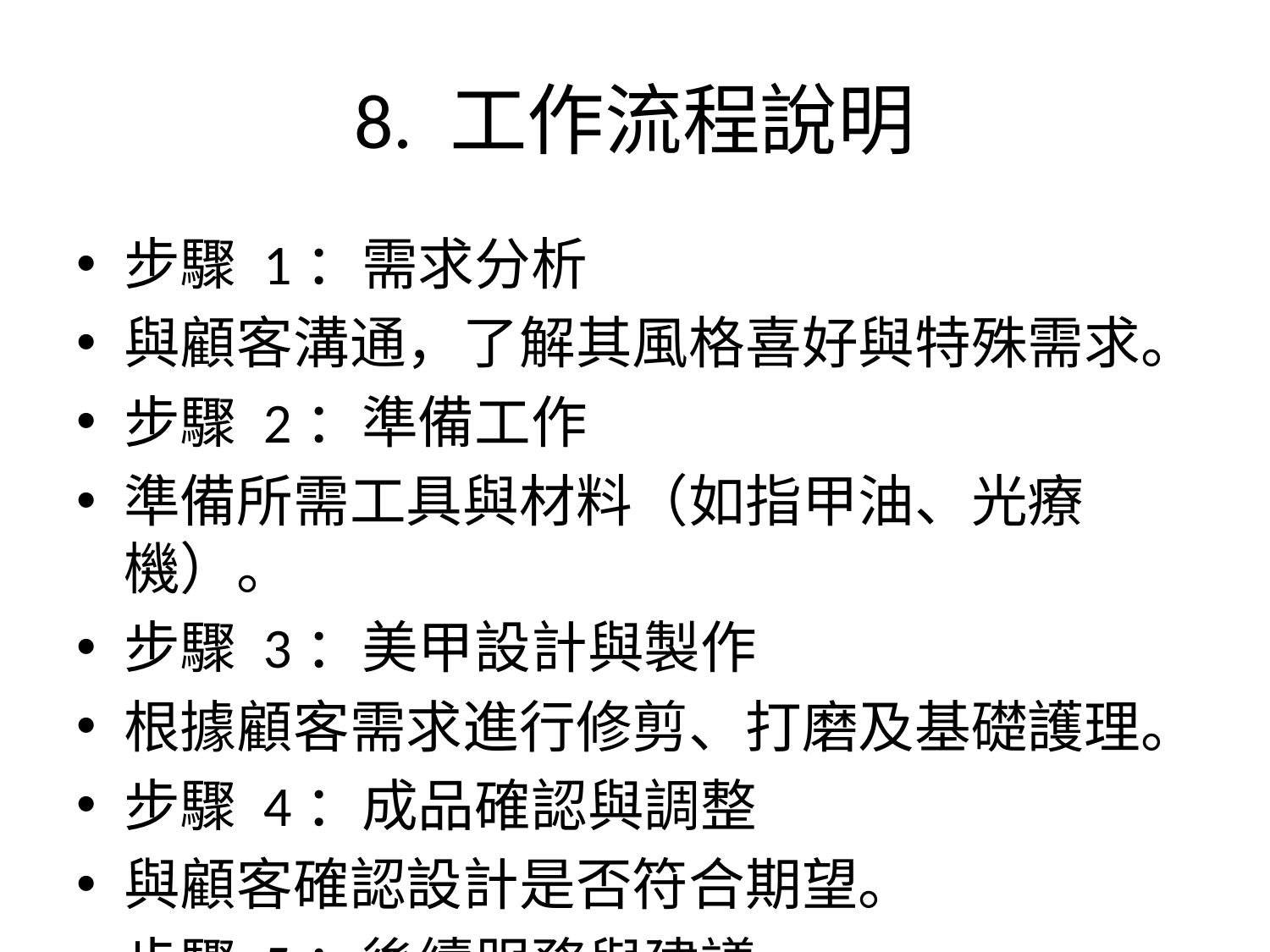

# 8. 工作流程說明
步驟 1：需求分析
與顧客溝通，了解其風格喜好與特殊需求。
步驟 2：準備工作
準備所需工具與材料（如指甲油、光療機）。
步驟 3：美甲設計與製作
根據顧客需求進行修剪、打磨及基礎護理。
步驟 4：成品確認與調整
與顧客確認設計是否符合期望。
步驟 5：後續服務與建議
提供指甲護理建議與產品推薦。
步驟 6：反饋與改進
收集顧客反饋，改進設計技巧與服務流程。